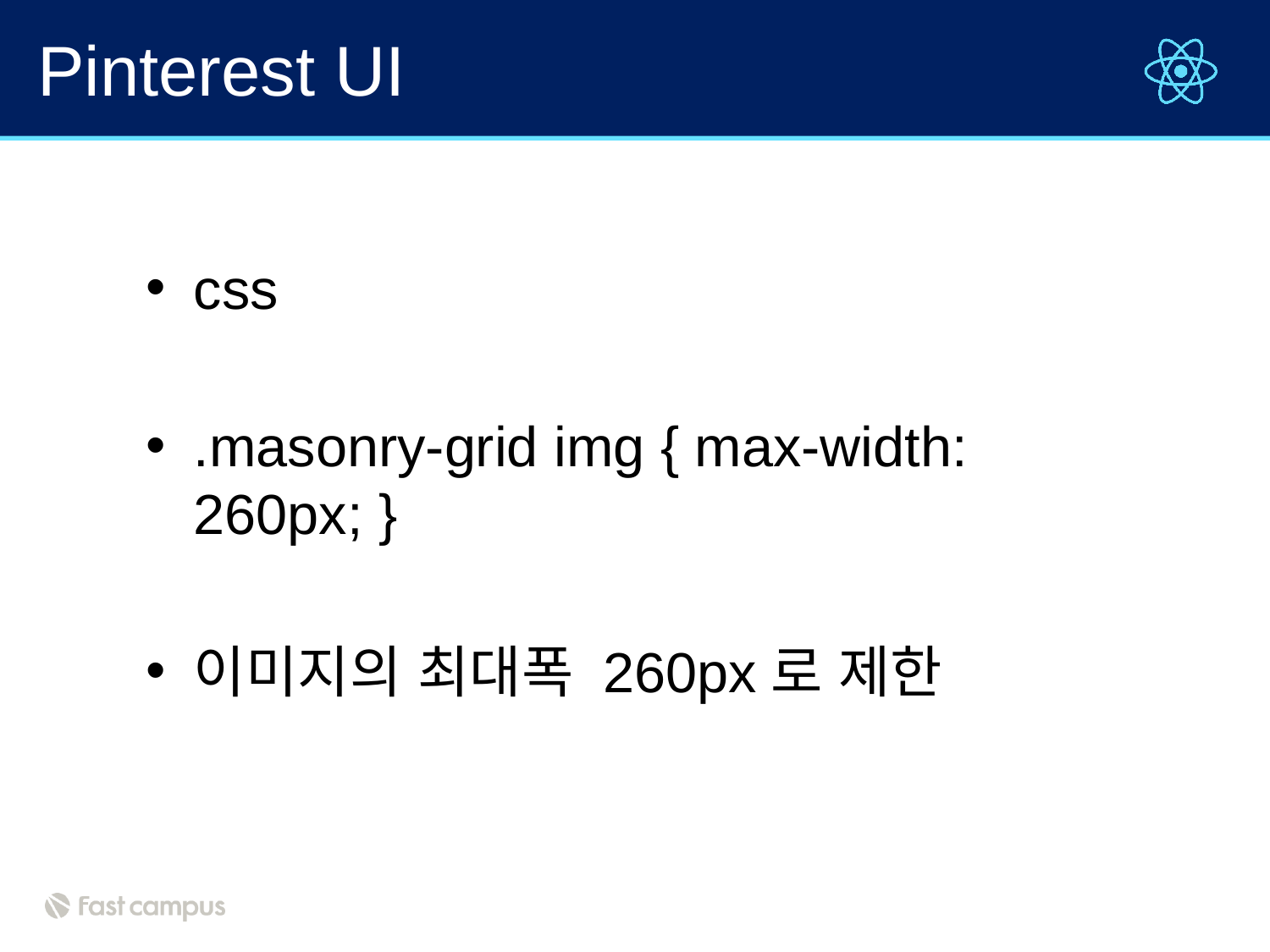

# Pinterest UI
css

.masonry-grid img { max-width: 260px; }

이미지의 최대폭 260px로 제한